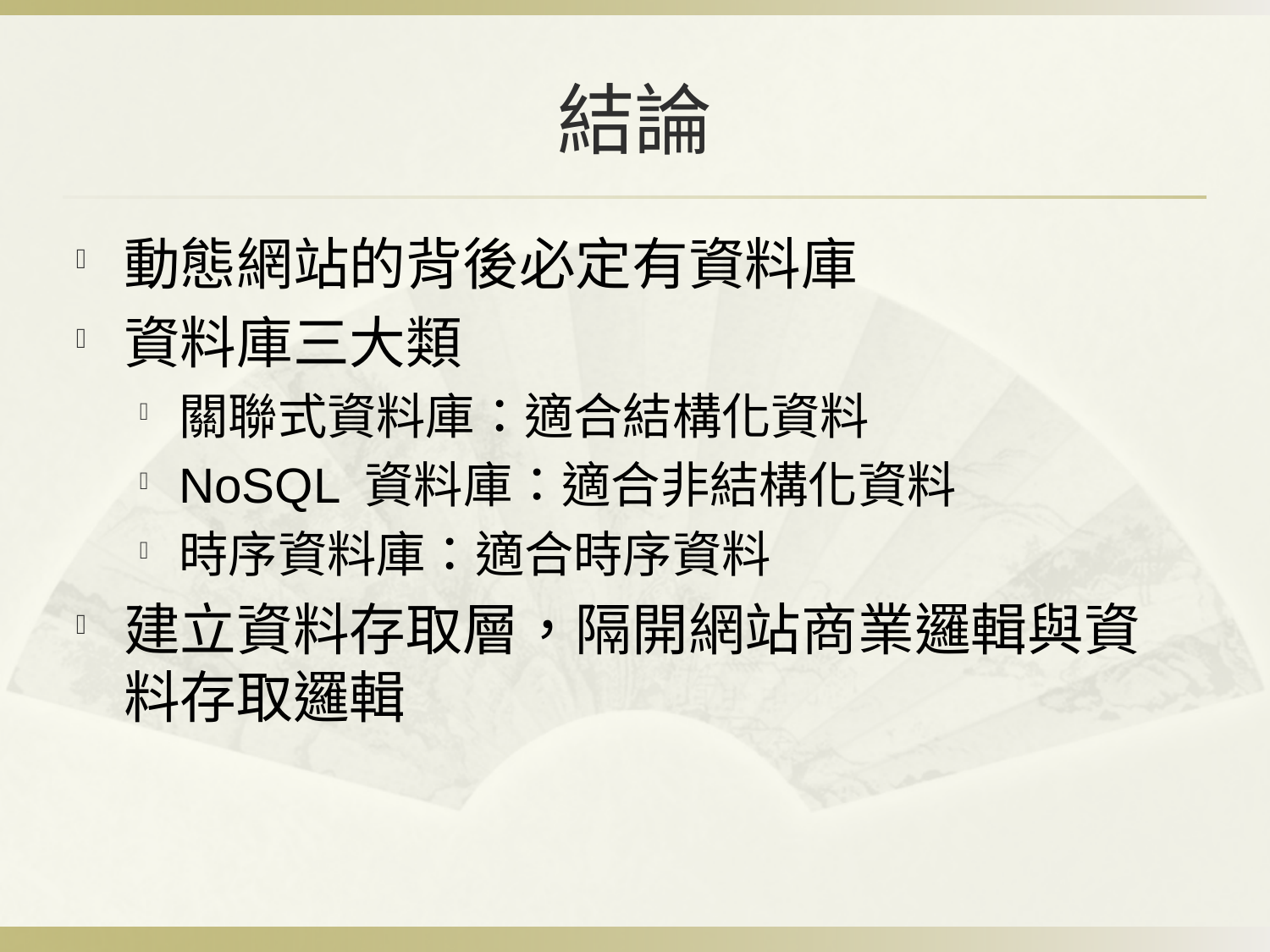

# 結論
動態網站的背後必定有資料庫
資料庫三大類
關聯式資料庫：適合結構化資料
NoSQL 資料庫：適合非結構化資料
時序資料庫：適合時序資料
建立資料存取層，隔開網站商業邏輯與資料存取邏輯